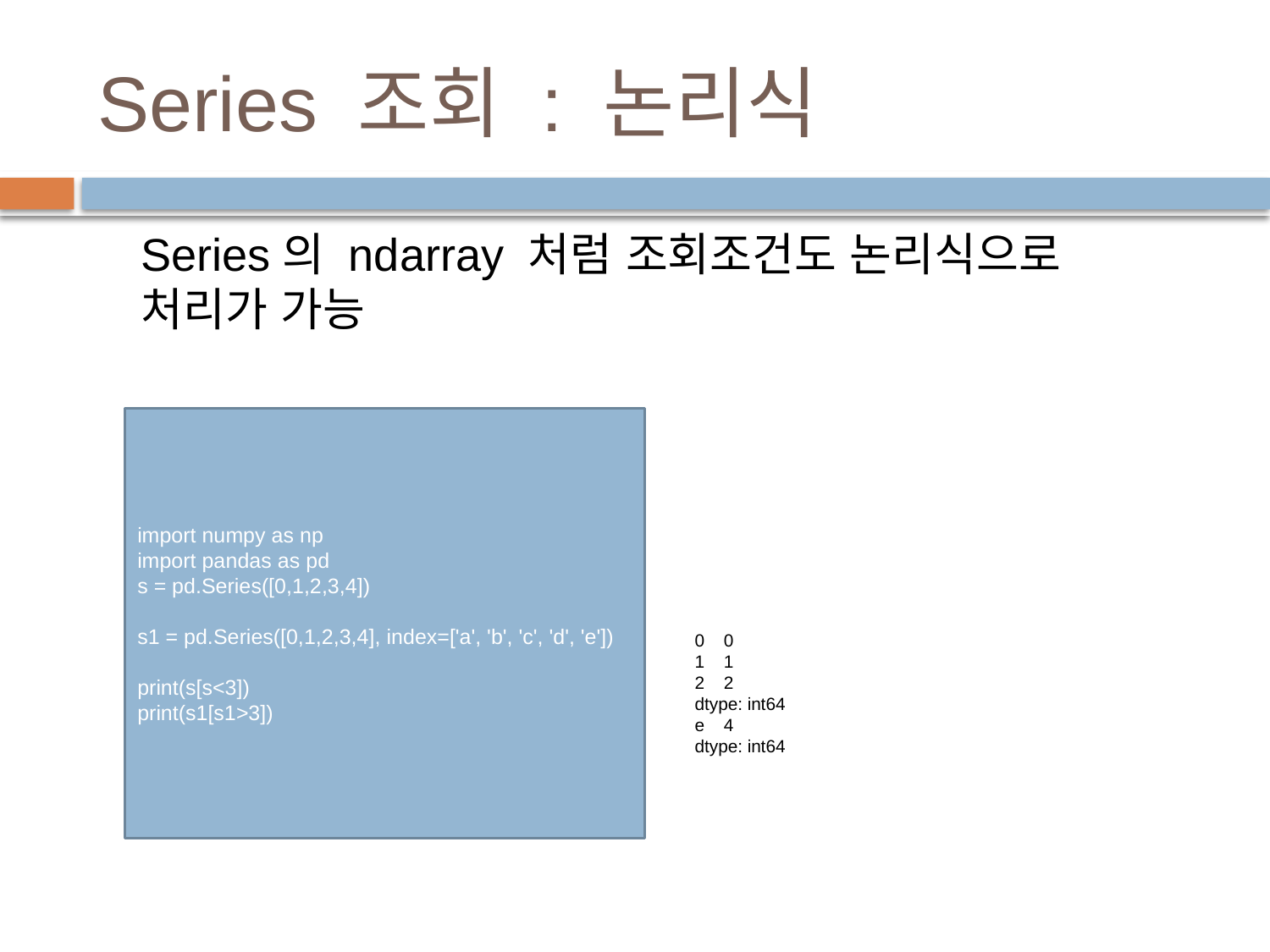

# Series 조회 : 논리식
Series의 ndarray 처럼 조회조건도 논리식으로 처리가 가능
import numpy as np
import pandas as pd
s = pd.Series([0,1,2,3,4])

s1 = pd.Series([0,1,2,3,4], index=['a', 'b', 'c', 'd', 'e'])

print(s[s<3])
print(s1[s1>3])
0    0
1    1
2    2
dtype: int64
e    4
dtype: int64